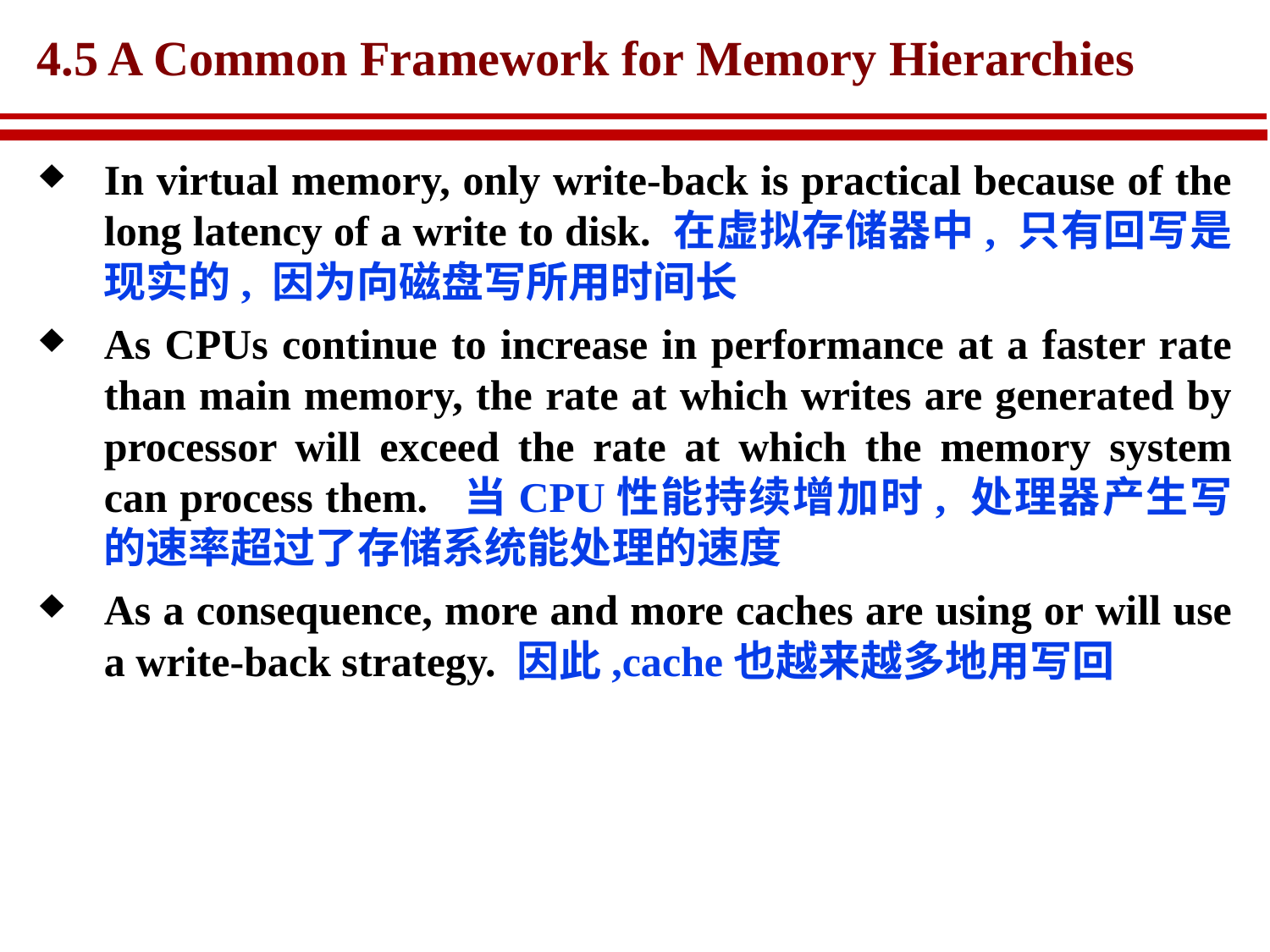

# 4.5 A Common Framework for Memory Hierarchies
In virtual memory, only write-back is practical because of the long latency of a write to disk. 在虚拟存储器中, 只有回写是现实的, 因为向磁盘写所用时间长
As CPUs continue to increase in performance at a faster rate than main memory, the rate at which writes are generated by processor will exceed the rate at which the memory system can process them.  当CPU性能持续增加时, 处理器产生写的速率超过了存储系统能处理的速度
As a consequence, more and more caches are using or will use a write-back strategy. 因此,cache也越来越多地用写回